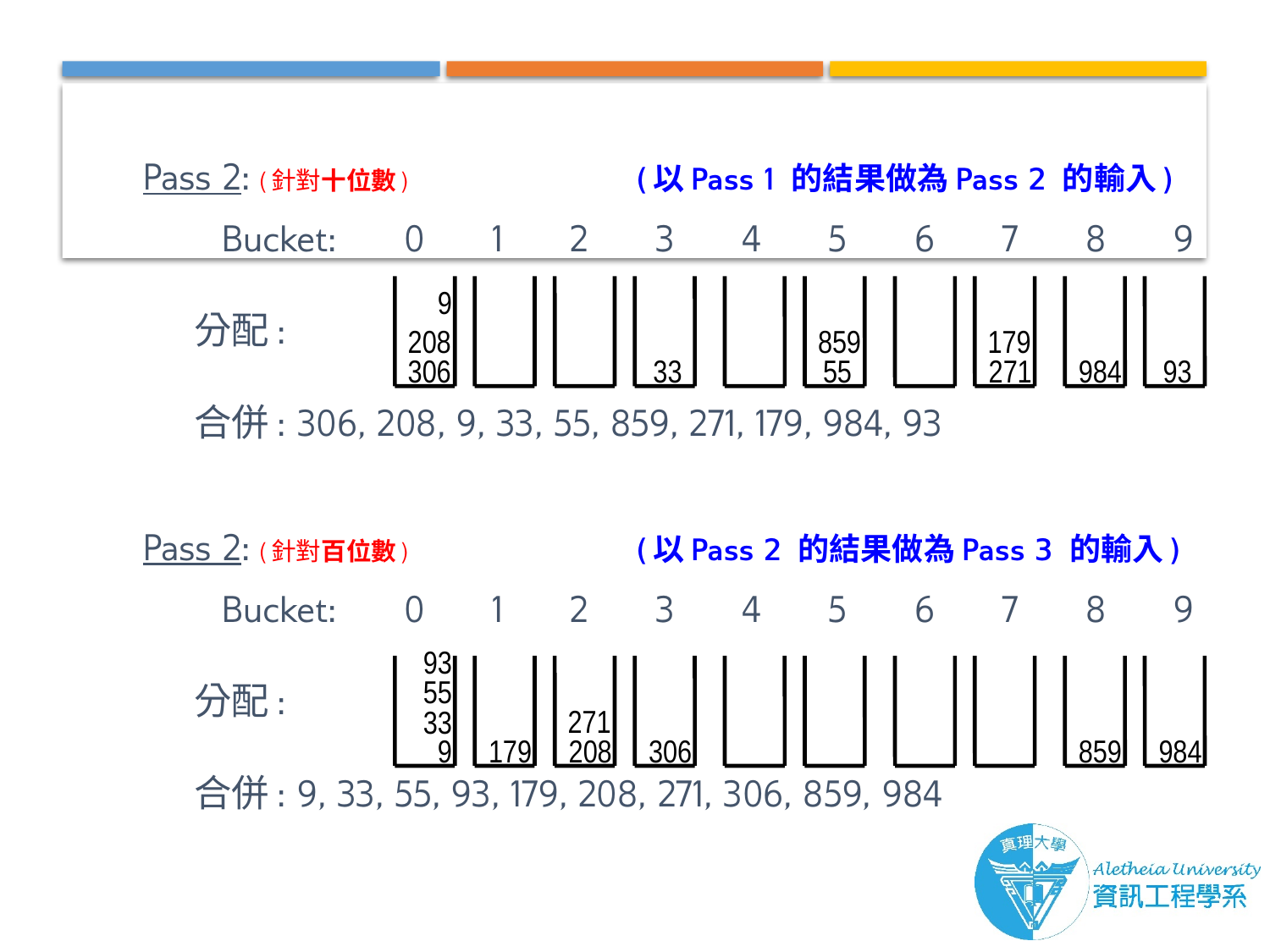

Pass 2: (針對十位數)                               (以Pass 1 的結果做為Pass 2 的輸入)
             Bucket:      0      1      2      3      4      5      6      7      8      9
             分配:
             合併: 306, 208, 9, 33, 55, 859, 271, 179, 984, 93

      Pass 2: (針對百位數)                               (以Pass 2 的結果做為Pass 3 的輸入)
             Bucket:      0      1      2      3      4      5      6      7      8      9
             分配:
             合併: 9, 33, 55, 93, 179, 208, 271, 306, 859, 984

9
208
859
179
306
33
55
271
984
93
93

55
271
33
9
179
208
306
859
984